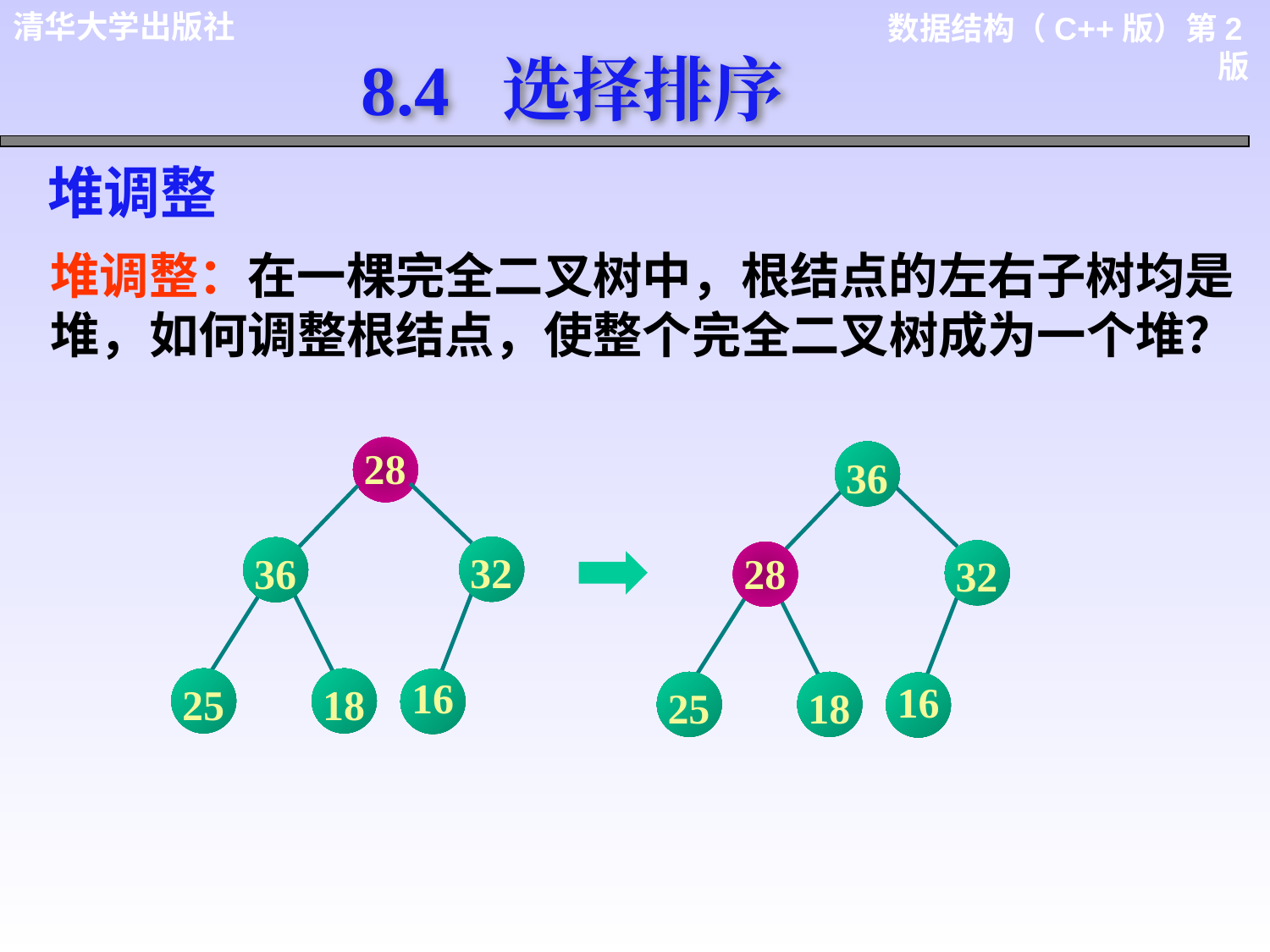

8.4  选择排序
堆调整
堆调整：在一棵完全二叉树中，根结点的左右子树均是堆，如何调整根结点，使整个完全二叉树成为一个堆？

28

32
36

16

25
18

36

28

32

16

25
18